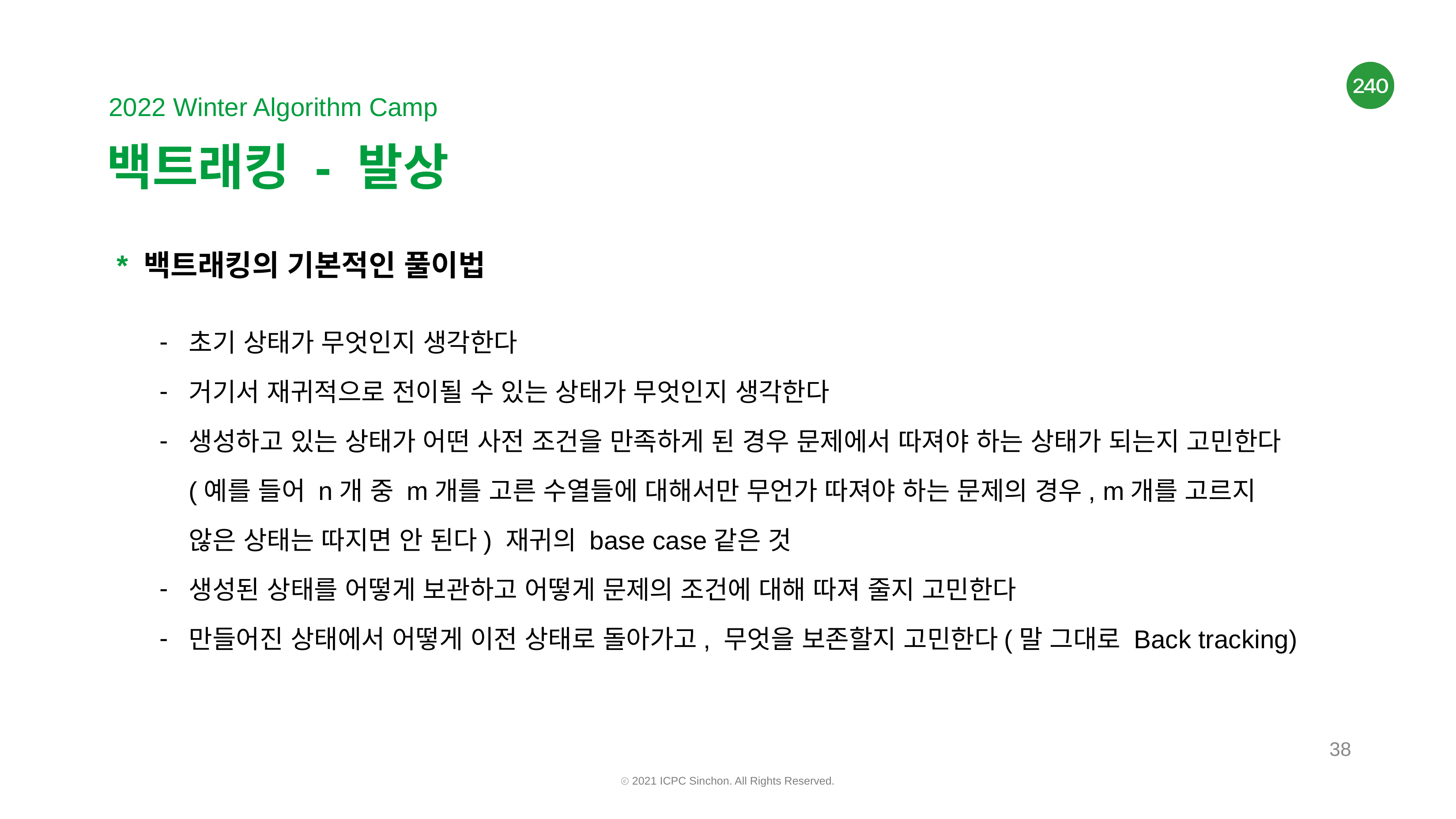

# 백트래킹 - 발상
* 백트래킹의 기본적인 풀이법
초기 상태가 무엇인지 생각한다
거기서 재귀적으로 전이될 수 있는 상태가 무엇인지 생각한다
생성하고 있는 상태가 어떤 사전 조건을 만족하게 된 경우 문제에서 따져야 하는 상태가 되는지 고민한다(예를 들어 n개 중 m개를 고른 수열들에 대해서만 무언가 따져야 하는 문제의 경우, m개를 고르지 않은 상태는 따지면 안 된다) 재귀의 base case같은 것
생성된 상태를 어떻게 보관하고 어떻게 문제의 조건에 대해 따져 줄지 고민한다
만들어진 상태에서 어떻게 이전 상태로 돌아가고, 무엇을 보존할지 고민한다(말 그대로 Back tracking)
38
ⓒ 2021 ICPC Sinchon. All Rights Reserved.